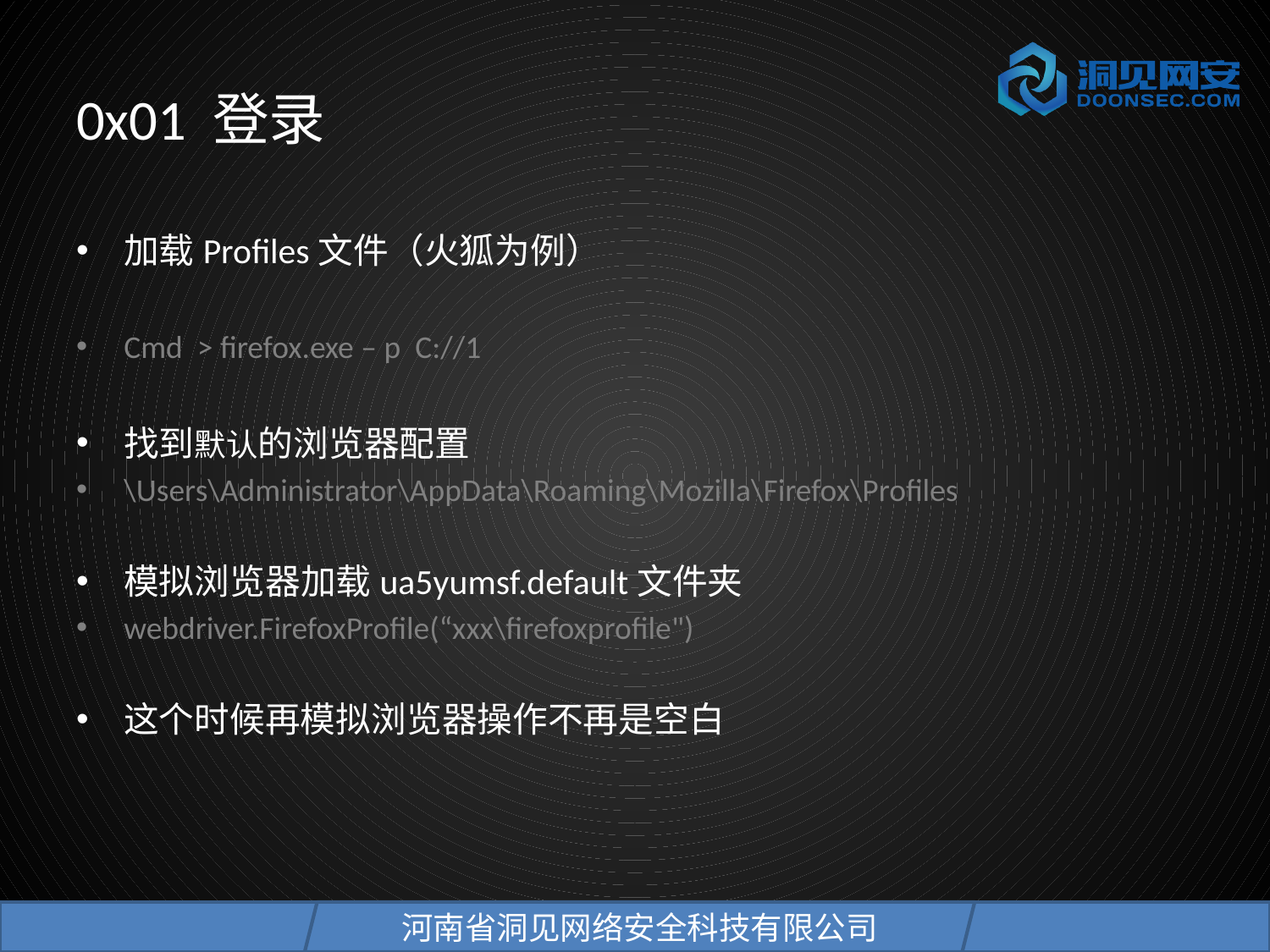

# 0x01 登录
加载Profiles文件（火狐为例）

Cmd  > firefox.exe – p  C://1

找到默认的浏览器配置
\Users\Administrator\AppData\Roaming\Mozilla\Firefox\Profiles

模拟浏览器加载ua5yumsf.default文件夹
webdriver.FirefoxProfile(“xxx\firefoxprofile")

这个时候再模拟浏览器操作不再是空白